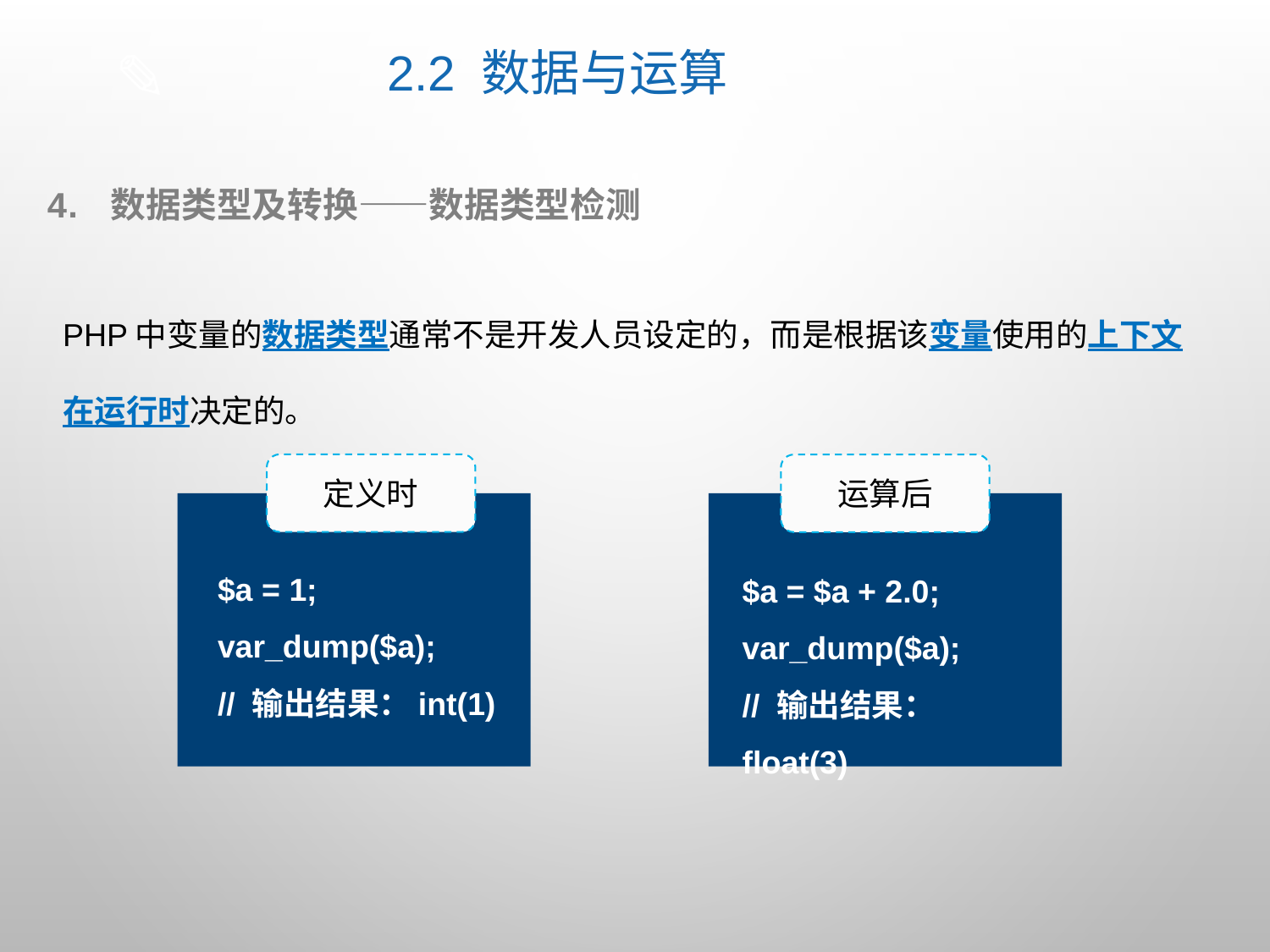

# 2.2 数据与运算
数据类型及转换——数据类型检测
PHP中变量的数据类型通常不是开发人员设定的，而是根据该变量使用的上下文在运行时决定的。
定义时
运算后

$a = 1;
var_dump($a);
// 输出结果：int(1)

$a = $a + 2.0;
var_dump($a);
// 输出结果：float(3)